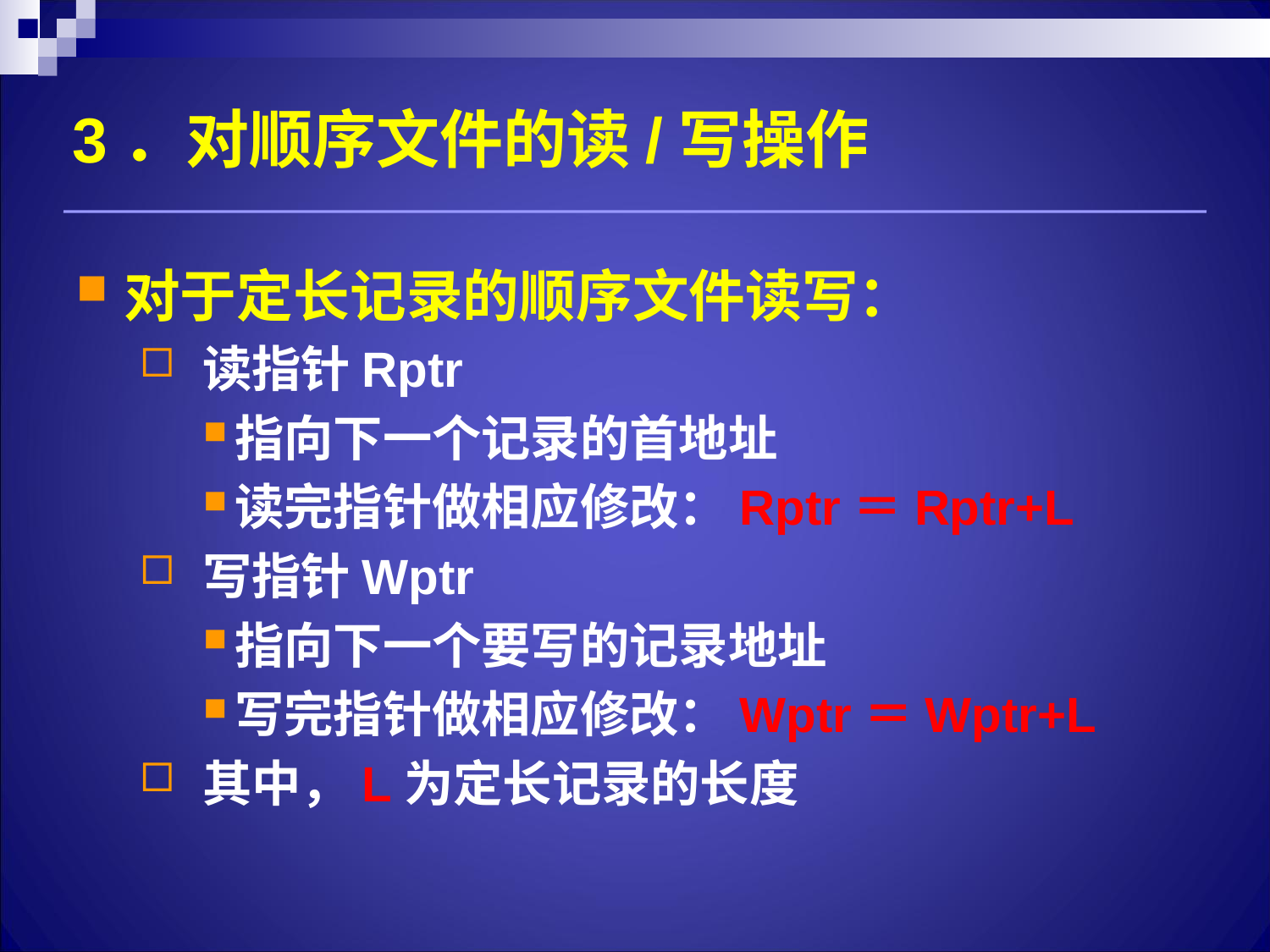

3．对顺序文件的读/写操作
对于定长记录的顺序文件读写：
 读指针Rptr
指向下一个记录的首地址
读完指针做相应修改：Rptr＝Rptr+L
 写指针Wptr
指向下一个要写的记录地址
写完指针做相应修改：Wptr＝Wptr+L
 其中，L为定长记录的长度